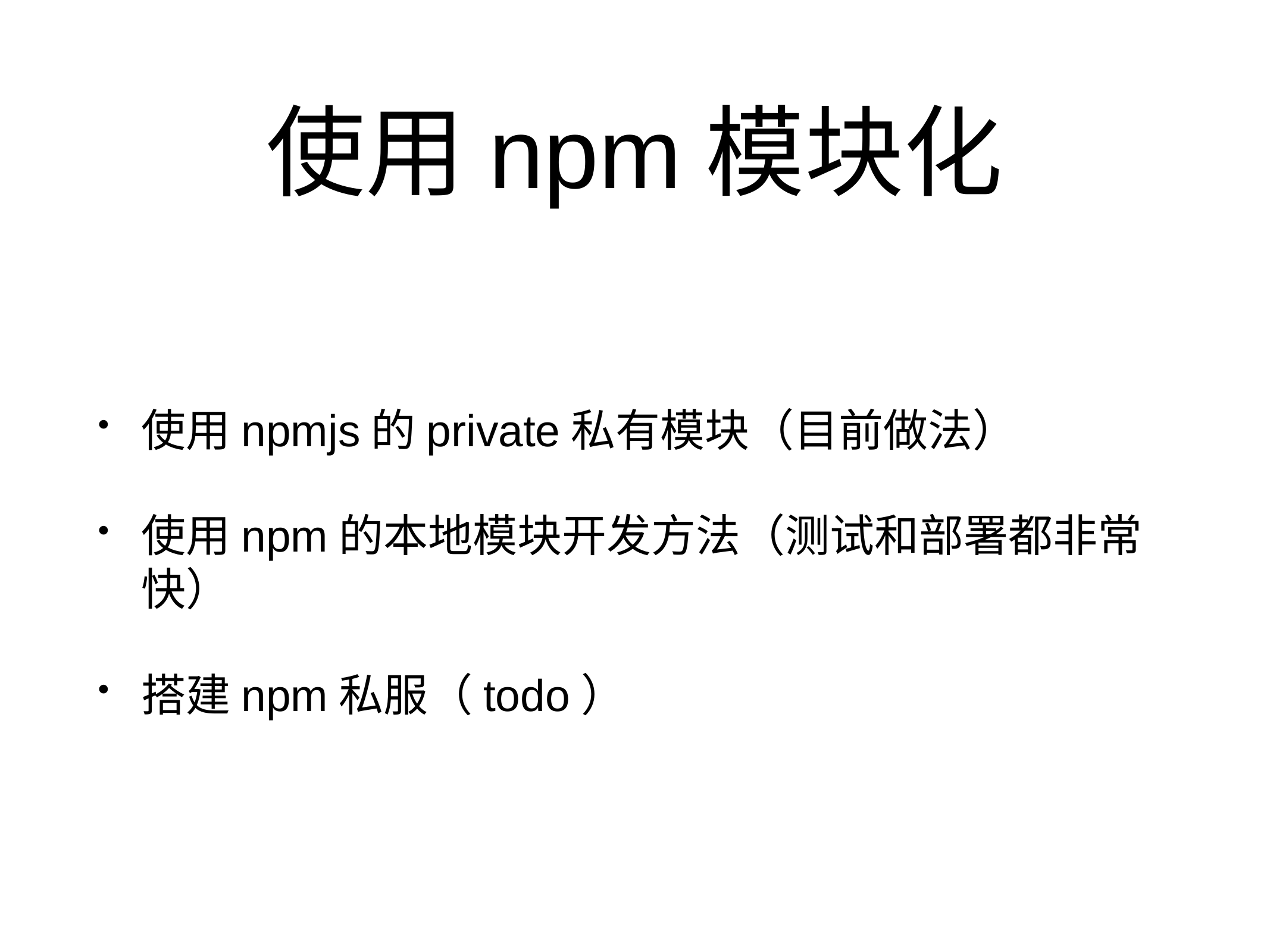

# 使用npm模块化
使用npmjs的private私有模块（目前做法）
使用npm的本地模块开发方法（测试和部署都非常快）
搭建npm私服（todo）